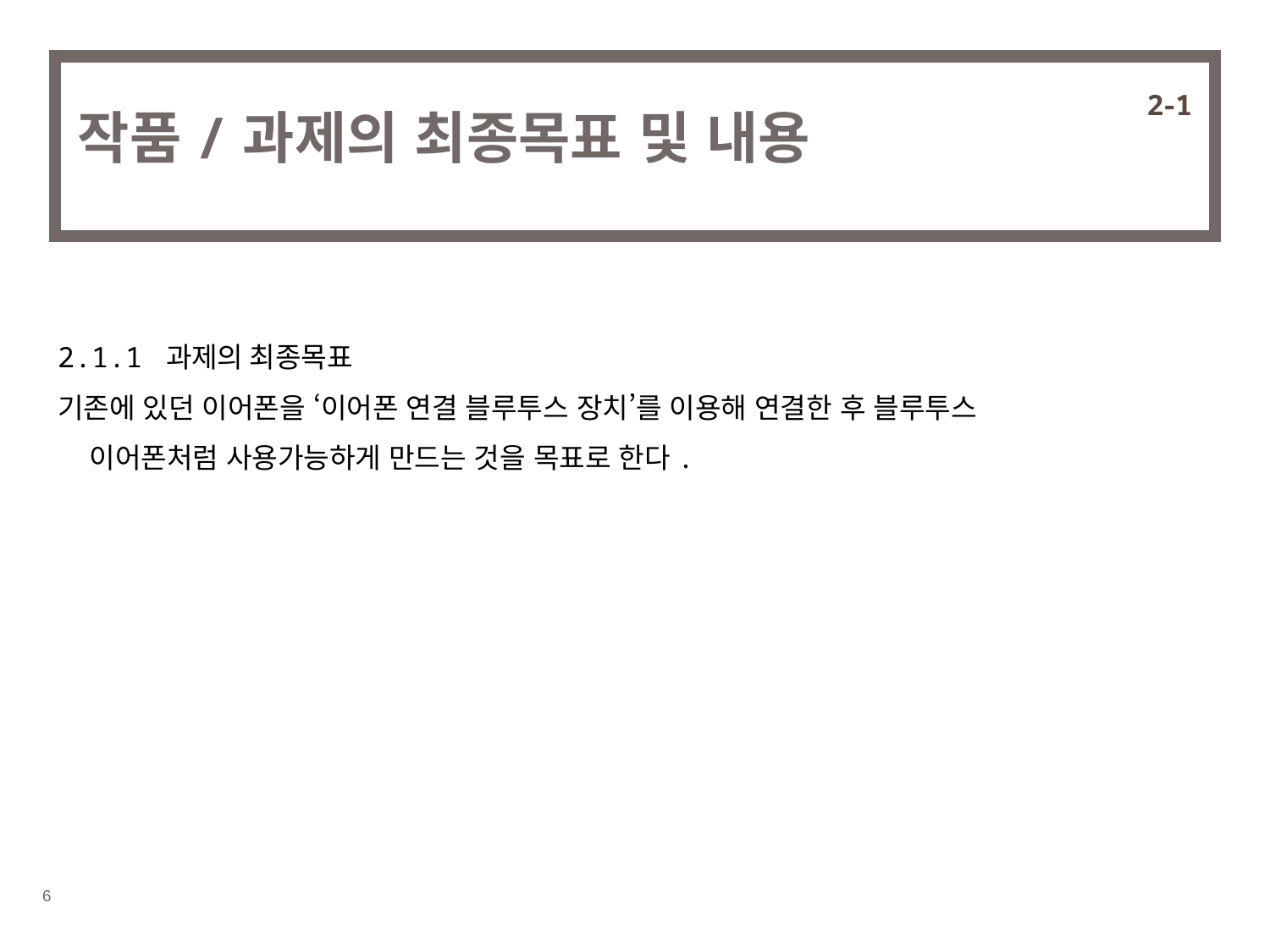

2-1

# 작품/과제의 최종목표 및 내용
2.1.1 과제의 최종목표
기존에 있던 이어폰을 ‘이어폰 연결 블루투스 장치’를 이용해 연결한 후 블루투스 이어폰처럼 사용가능하게 만드는 것을 목표로 한다.